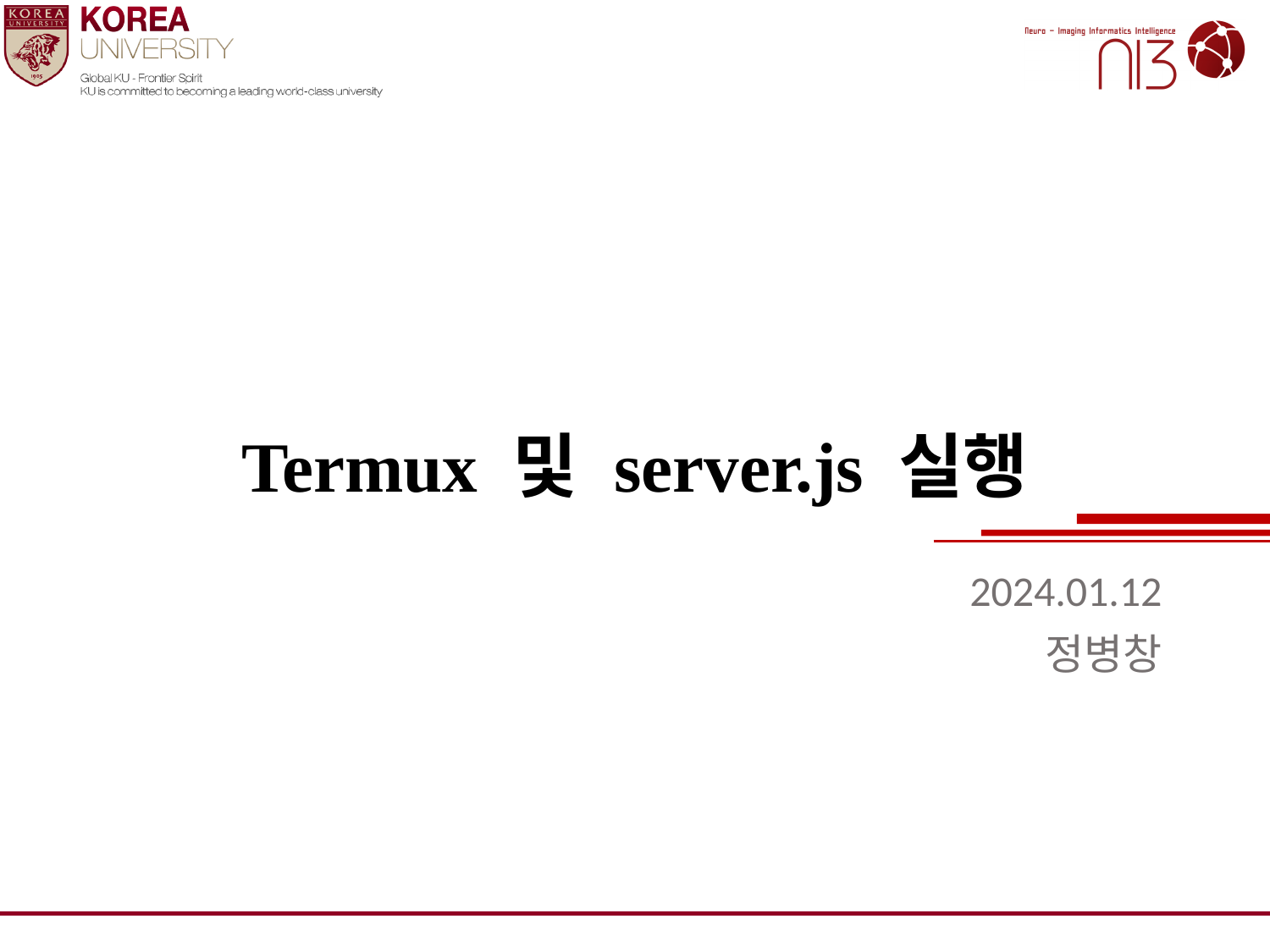

# Termux 및 server.js 실행
2024.01.12
정병창